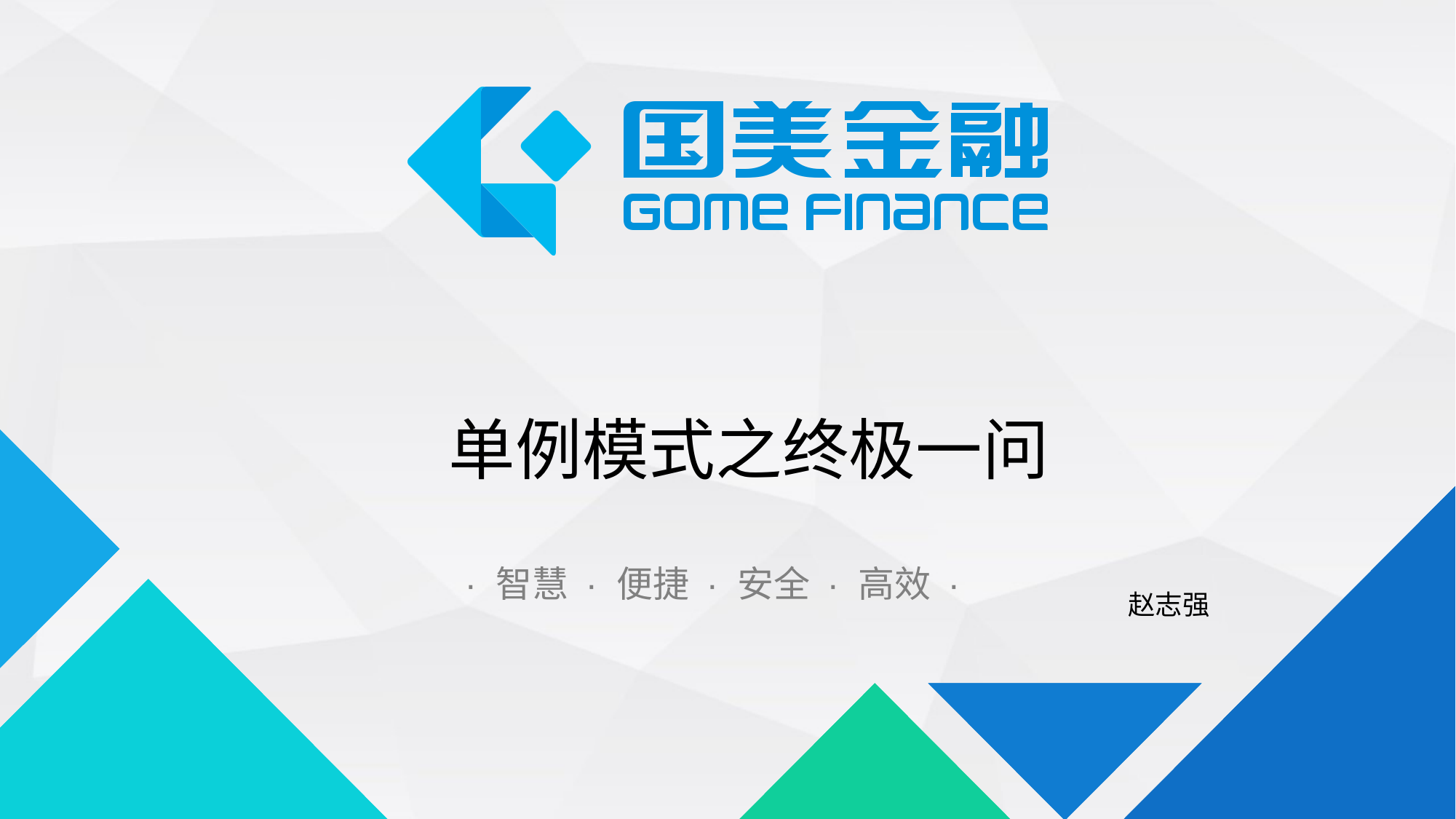

# 单例模式之终极一问

· 智慧 · 便捷 · 安全 · 高效 ·

赵志强